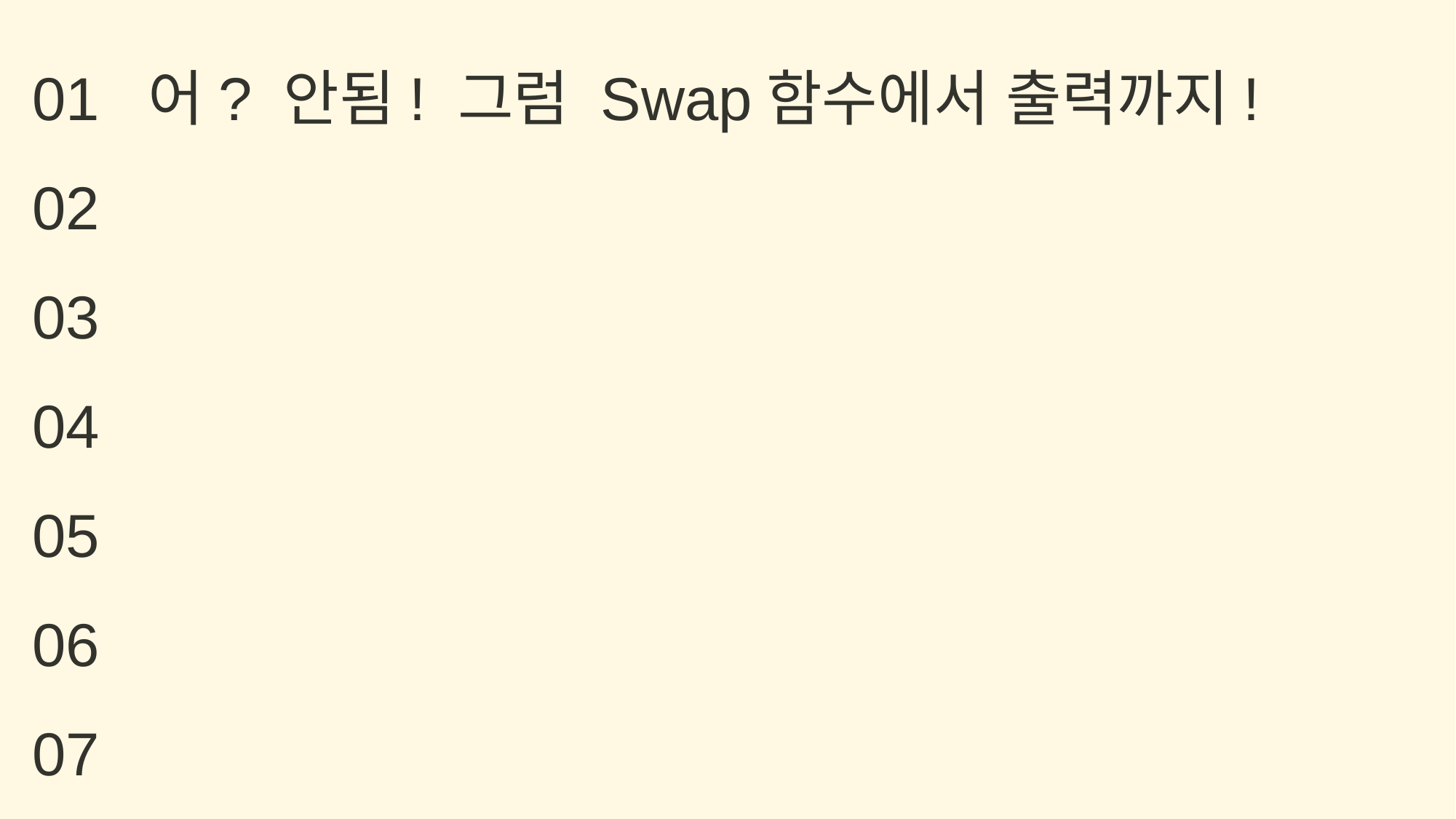

어? 안됨! 그럼 Swap함수에서 출력까지!
01
02
03
04
05
06
07